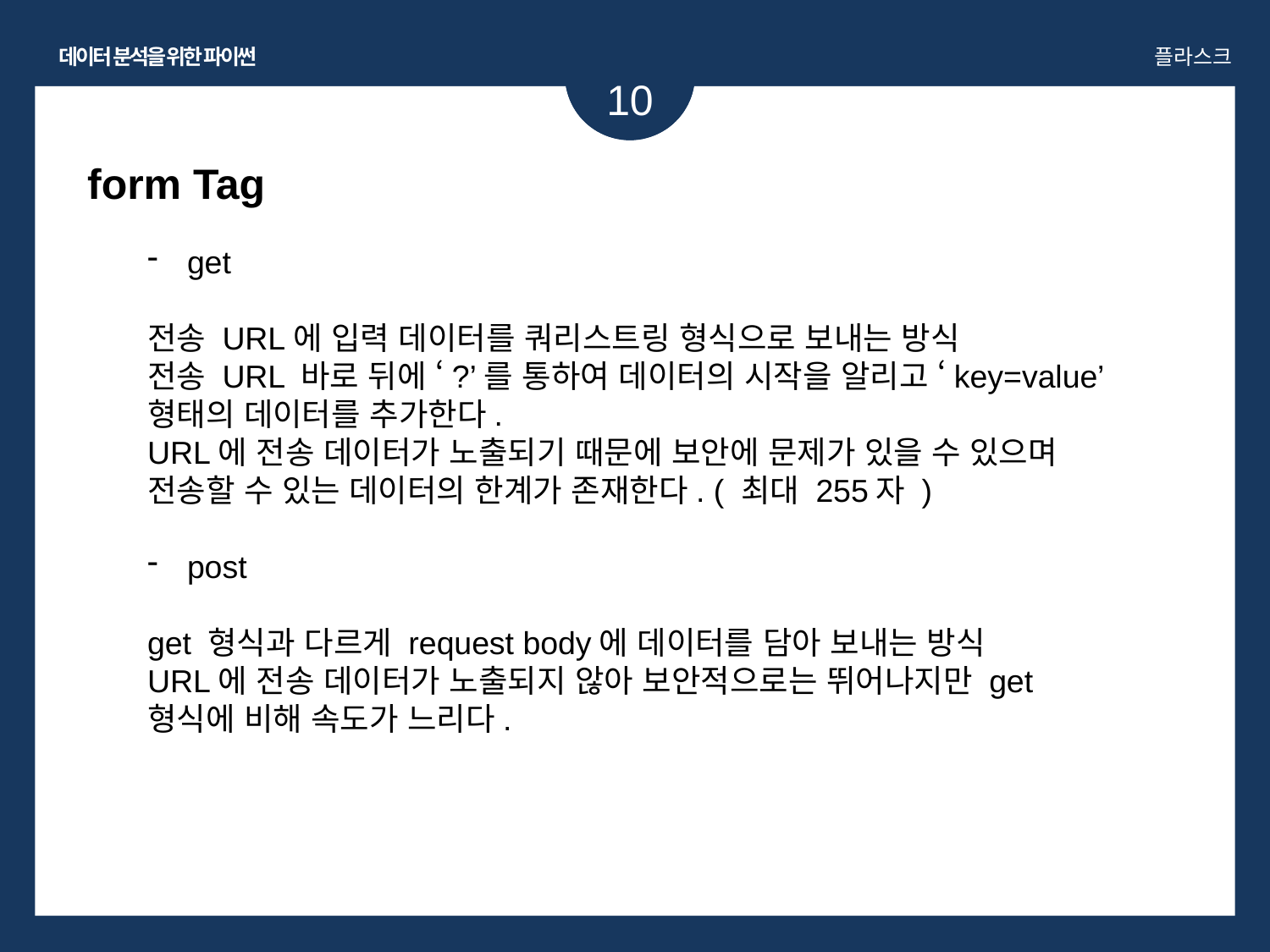

데이터 분석을 위한 파이썬
플라스크
10
form Tag
get

전송 URL에 입력 데이터를 쿼리스트링 형식으로 보내는 방식
전송 URL 바로 뒤에 ‘?’를 통하여 데이터의 시작을 알리고 ‘key=value’ 형태의 데이터를 추가한다.
URL에 전송 데이터가 노출되기 때문에 보안에 문제가 있을 수 있으며 전송할 수 있는 데이터의 한계가 존재한다. ( 최대 255자 )

post

get 형식과 다르게 request body에 데이터를 담아 보내는 방식
URL에 전송 데이터가 노출되지 않아 보안적으로는 뛰어나지만 get 형식에 비해 속도가 느리다.